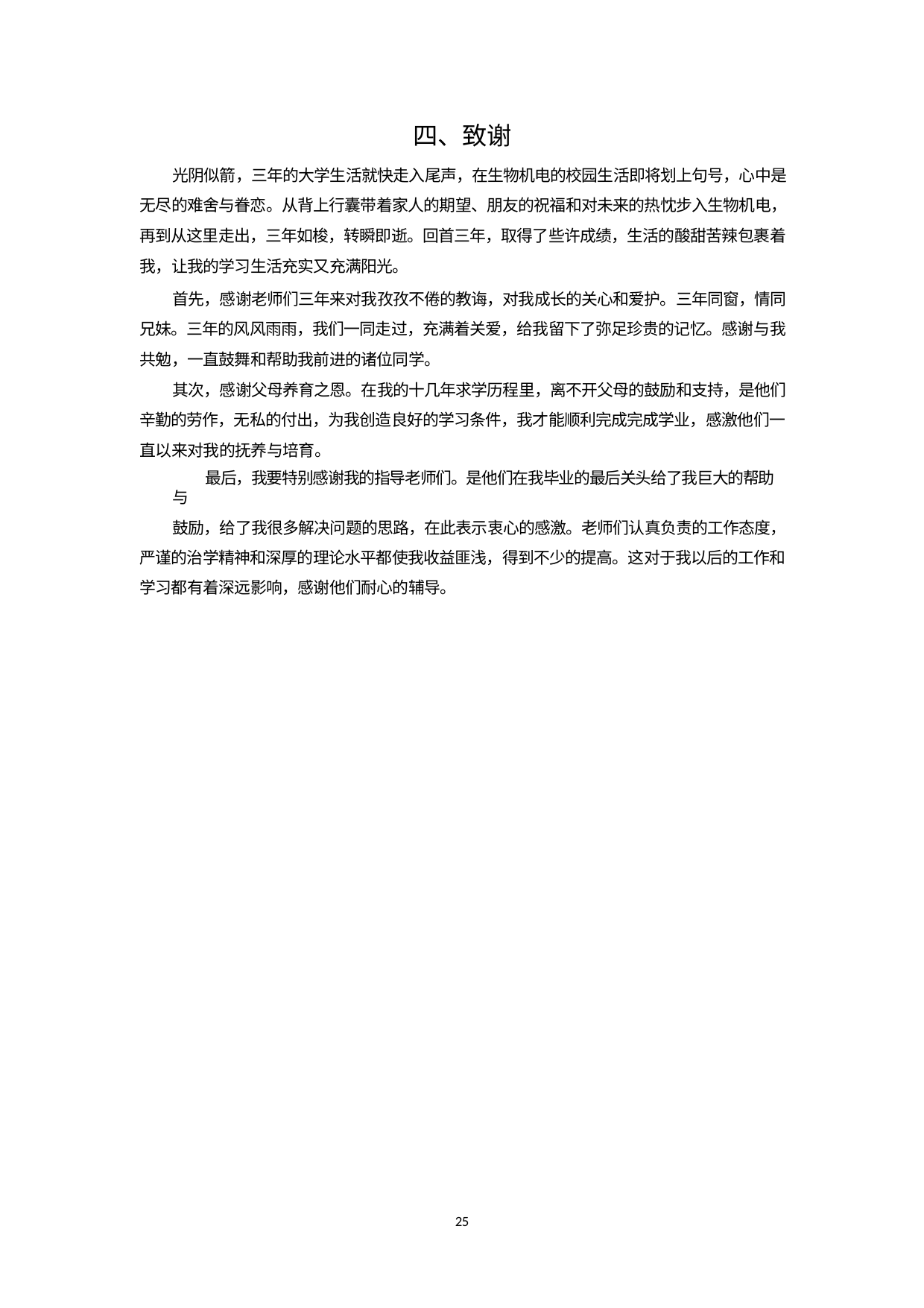

四、致谢
光阴似箭，三年的大学生活就快走入尾声，在生物机电的校园生活即将划上句号，心中是无尽的难舍与眷恋。从背上行囊带着家人的期望、朋友的祝福和对未来的热忱步入生物机电，再到从这里走出，三年如梭，转瞬即逝。回首三年，取得了些许成绩，生活的酸甜苦辣包裹着我，让我的学习生活充实又充满阳光。
首先，感谢老师们三年来对我孜孜不倦的教诲，对我成长的关心和爱护。三年同窗，情同兄妹。三年的风风雨雨，我们一同走过，充满着关爱，给我留下了弥足珍贵的记忆。感谢与我共勉，一直鼓舞和帮助我前进的诸位同学。
其次，感谢父母养育之恩。在我的十几年求学历程里，离不开父母的鼓励和支持，是他们辛勤的劳作，无私的付出，为我创造良好的学习条件，我才能顺利完成完成学业，感激他们一直以来对我的抚养与培育。
最后，我要特别感谢我的指导老师们。是他们在我毕业的最后关头给了我巨大的帮助与
鼓励，给了我很多解决问题的思路，在此表示衷心的感激。老师们认真负责的工作态度，严谨的治学精神和深厚的理论水平都使我收益匪浅，得到不少的提高。这对于我以后的工作和学习都有着深远影响，感谢他们耐心的辅导。
25